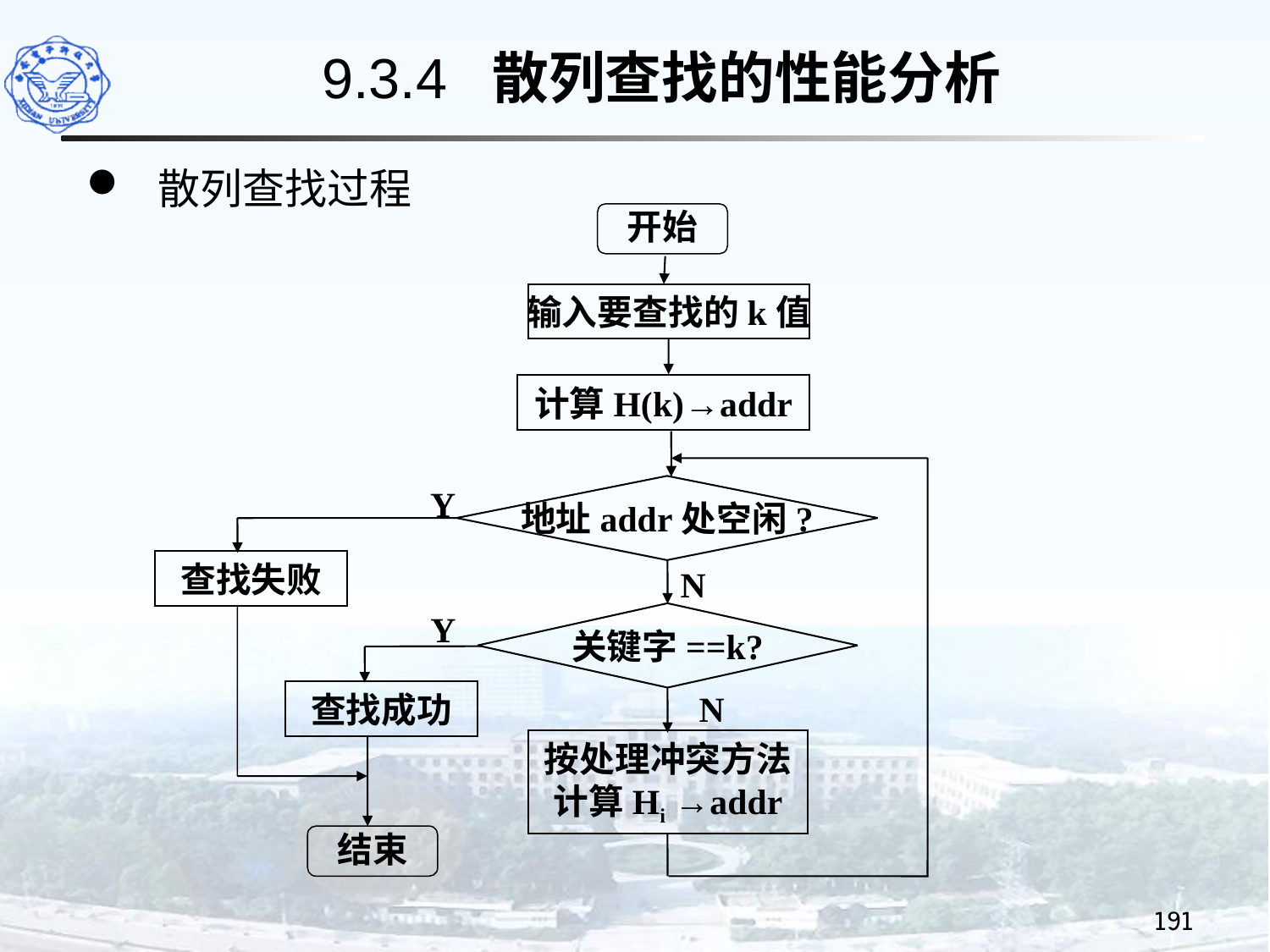

9.3.4  散列查找的性能分析
  散列查找过程
开始

输入要查找的k值

计算H(k)→addr

地址addr处空闲?
Y

查找失败
N

Y
关键字==k?

查找成功
N

按处理冲突方法计算Hi →addr

结束

191